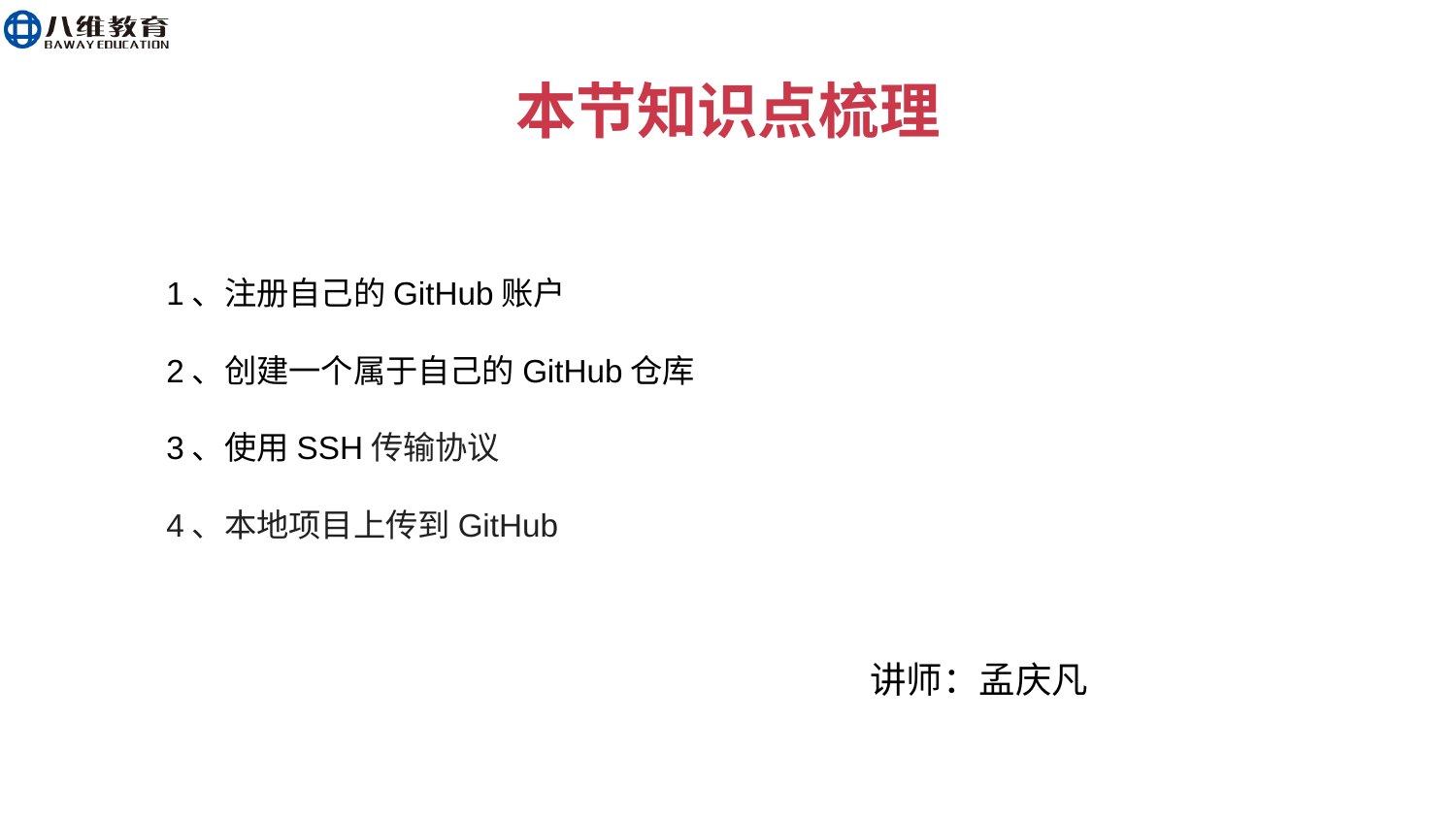

本节知识点梳理
1、注册自己的GitHub账户
2、创建一个属于自己的GitHub仓库
3、使用SSH传输协议
4、本地项目上传到GitHub
讲师：孟庆凡